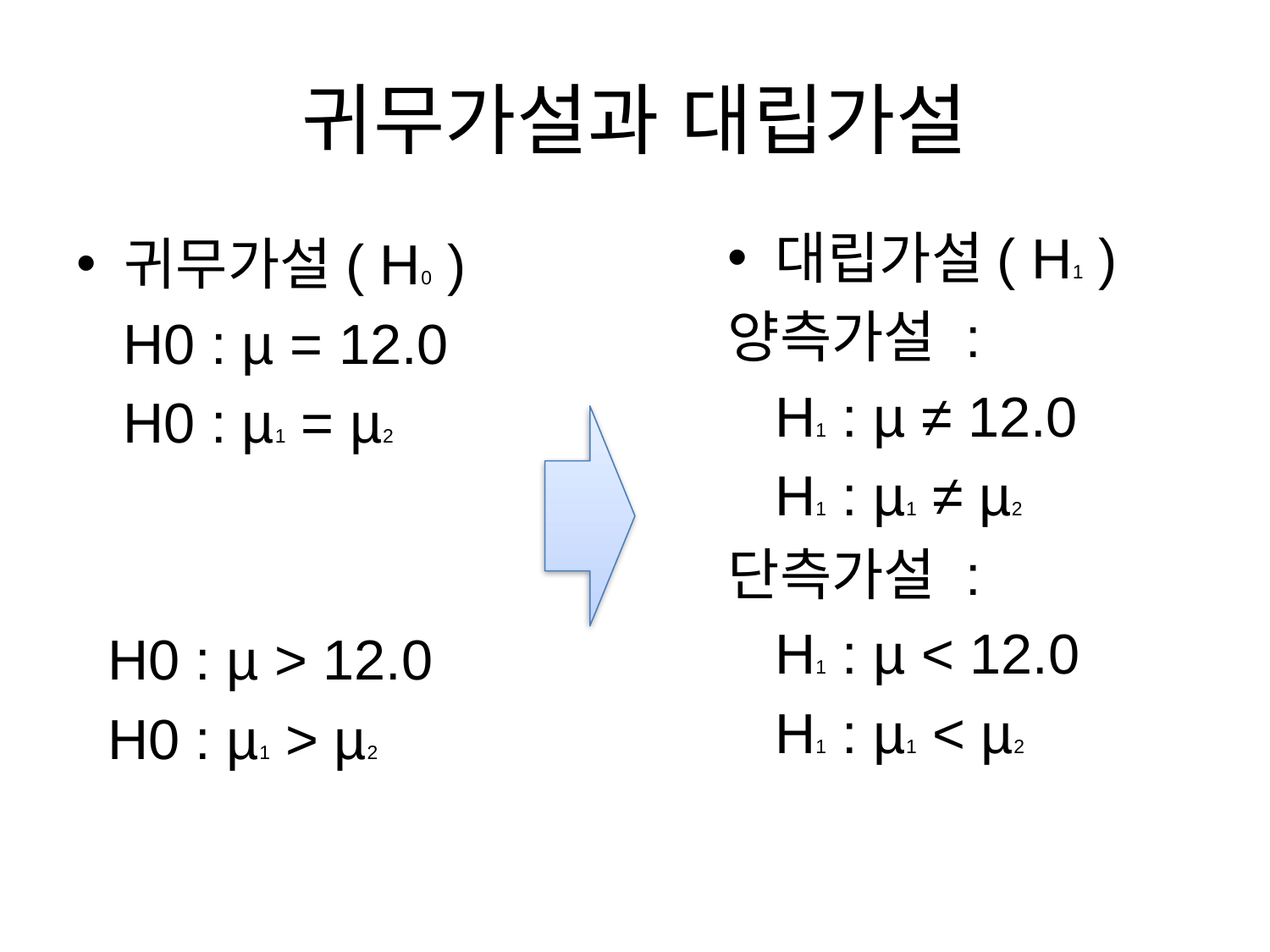

# 귀무가설과 대립가설
대립가설( H1 )
양측가설 :
   H1 : µ ≠ 12.0
   H1 : µ1 ≠ µ2
단측가설 :
   H1 : µ < 12.0
   H1 : µ1 < µ2

귀무가설( H0 )
   H0 : µ = 12.0
   H0 : µ1 = µ2

  H0 : µ > 12.0
  H0 : µ1 > µ2